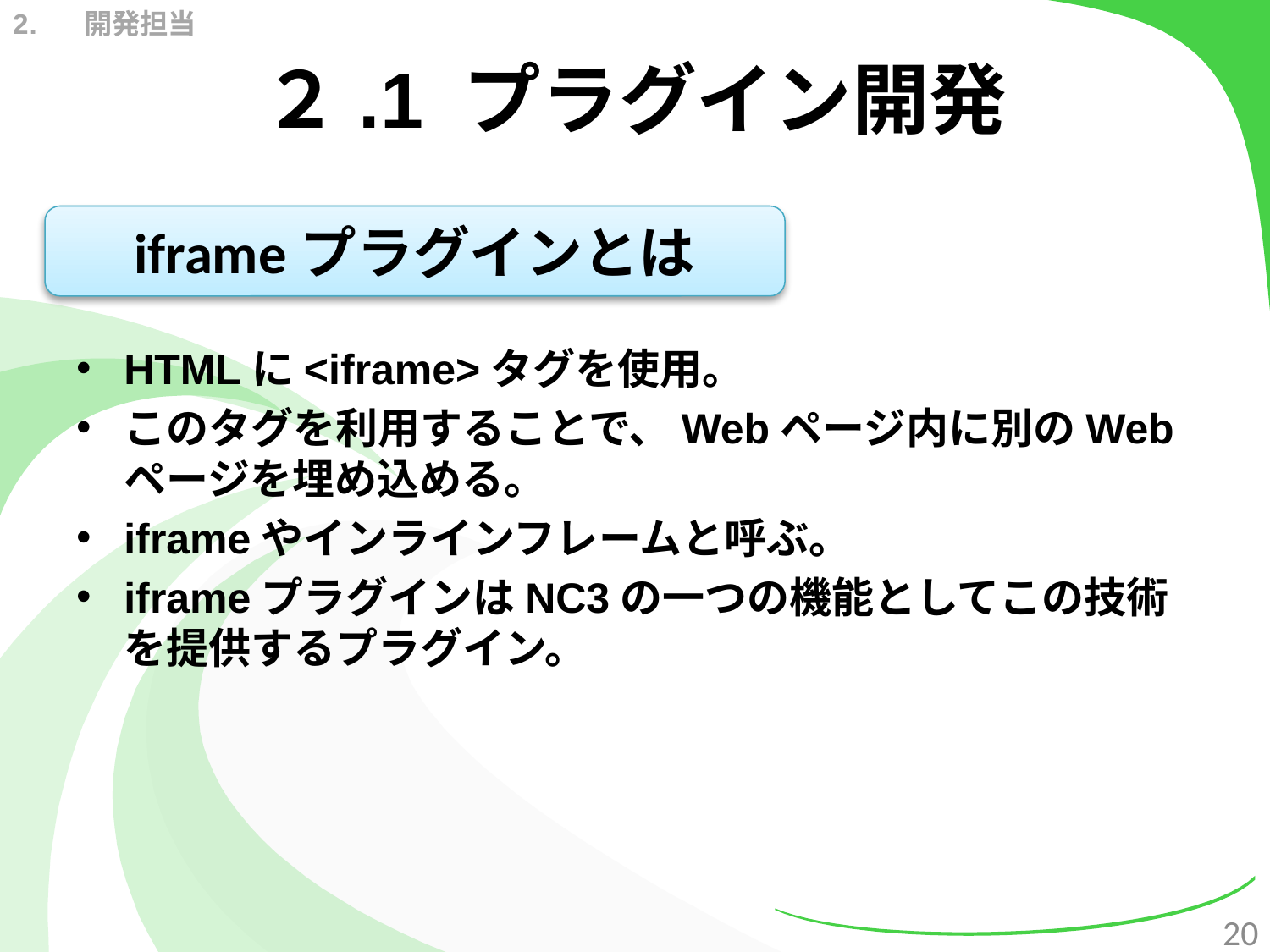

開発担当
# ２.1 プラグイン開発
iframeプラグインとは
HTMLに<iframe>タグを使用。
このタグを利用することで、Webページ内に別のWebページを埋め込める。
iframeやインラインフレームと呼ぶ。
iframeプラグインはNC3の一つの機能としてこの技術を提供するプラグイン。
20